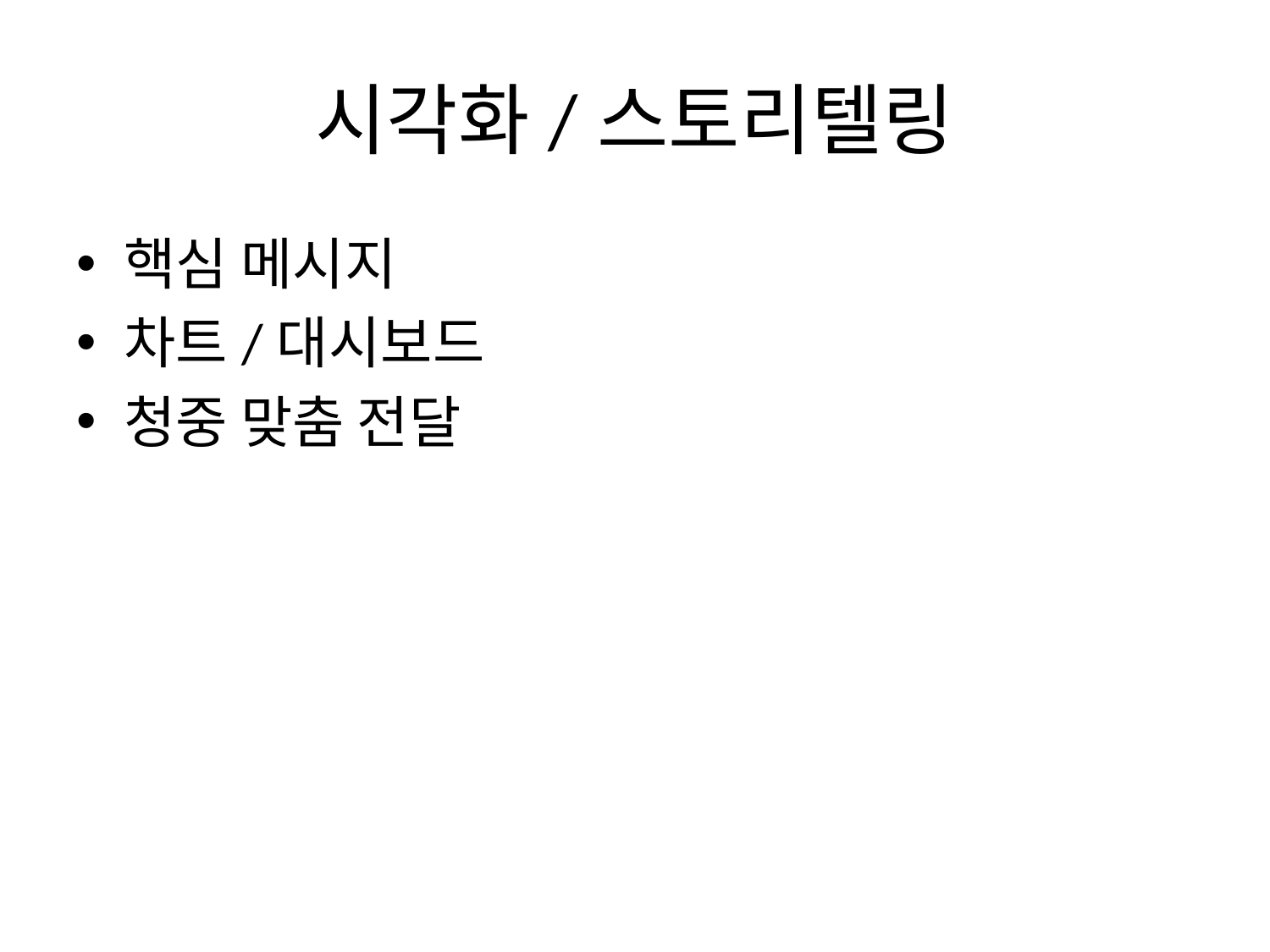

# 시각화/스토리텔링
핵심 메시지
차트/대시보드
청중 맞춤 전달